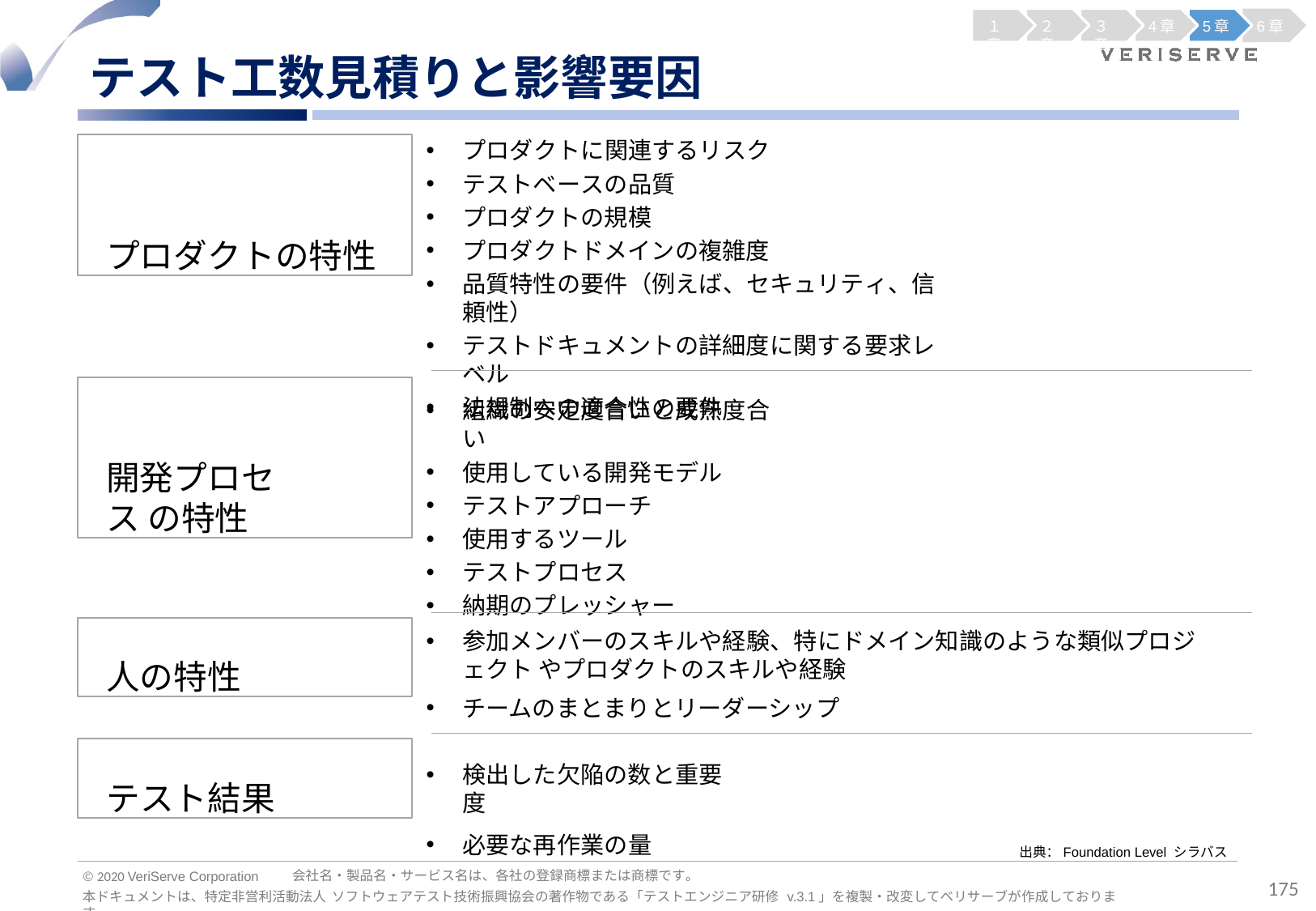

１章
２章
３章
4章
5章
6章
テスト工数見積りと影響要因
プロダクトに関連するリスク
テストベースの品質
プロダクトの規模
プロダクトドメインの複雑度
品質特性の要件（例えば、セキュリティ、信頼性）
テストドキュメントの詳細度に関する要求レベル
法規制への適合性の要件

プロダクトの特性

開発プロセス の特性
組織の安定度合いと成熟度合い
使用している開発モデル
テストアプローチ
使用するツール
テストプロセス
納期のプレッシャー

人の特性
参加メンバーのスキルや経験、特にドメイン知識のような類似プロジェクト やプロダクトのスキルや経験
チームのまとまりとリーダーシップ

テスト結果
検出した欠陥の数と重要度
必要な再作業の量
出典：Foundation Level シラバス
会社名・製品名・サービス名は、各社の登録商標または商標です。
© 2020 VeriServe Corporation
175
本ドキュメントは、特定非営利活動法人 ソフトウェアテスト技術振興協会の著作物である「テストエンジニア研修 v.3.1」を複製・改変してベリサーブが作成しております。